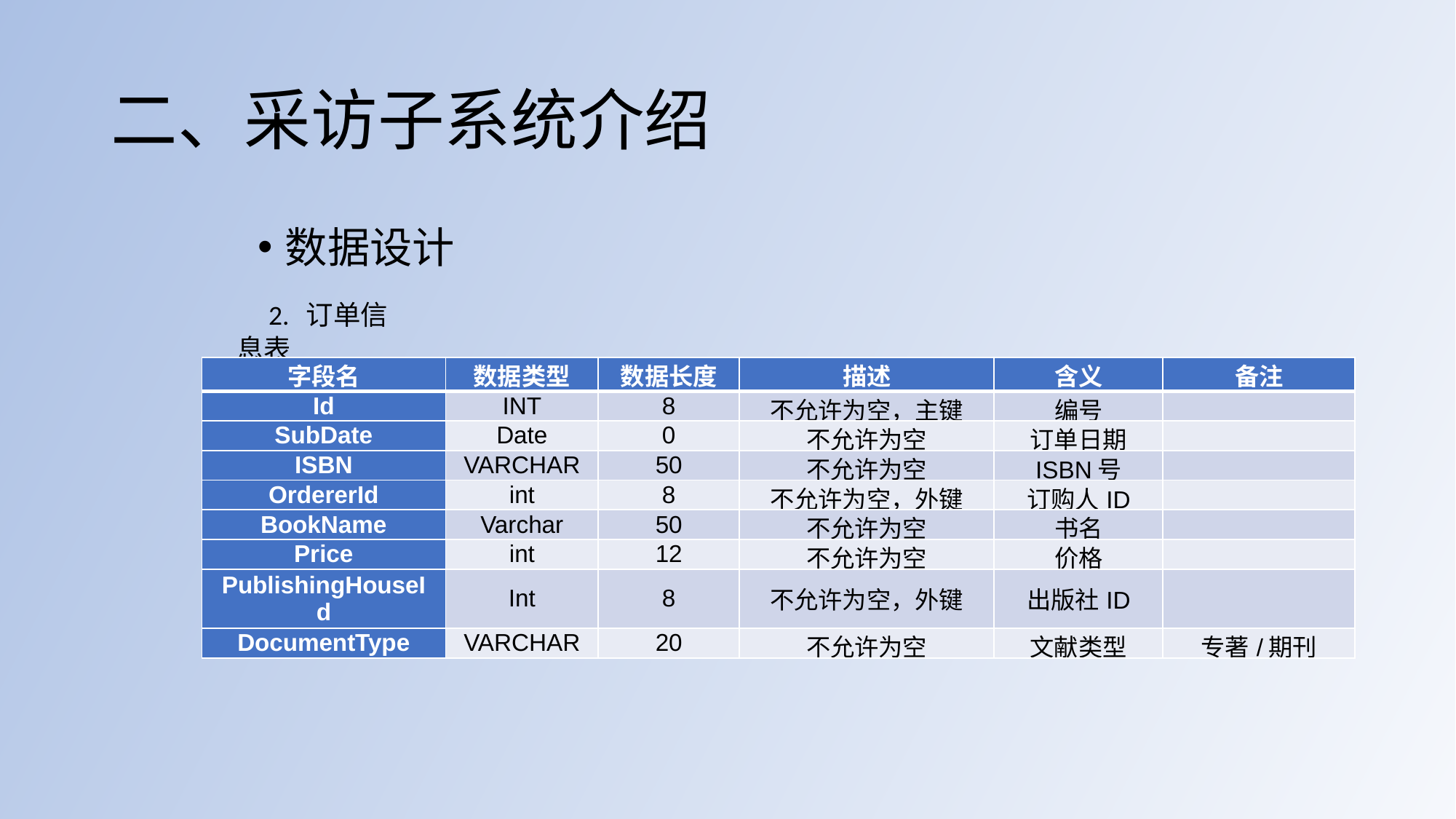

# 二、采访子系统介绍
数据设计
2. 订单信息表
| 字段名 | 数据类型 | 数据长度 | 描述 | 含义 | 备注 |
| --- | --- | --- | --- | --- | --- |
| Id | INT | 8 | 不允许为空，主键 | 编号 |  |
| SubDate | Date | 0 | 不允许为空 | 订单日期 |  |
| ISBN | VARCHAR | 50 | 不允许为空 | ISBN号 |  |
| OrdererId | int | 8 | 不允许为空，外键 | 订购人ID |  |
| BookName | Varchar | 50 | 不允许为空 | 书名 |  |
| Price | int | 12 | 不允许为空 | 价格 |  |
| PublishingHouseId | Int | 8 | 不允许为空，外键 | 出版社ID |  |
| DocumentType | VARCHAR | 20 | 不允许为空 | 文献类型 | 专著/期刊 |